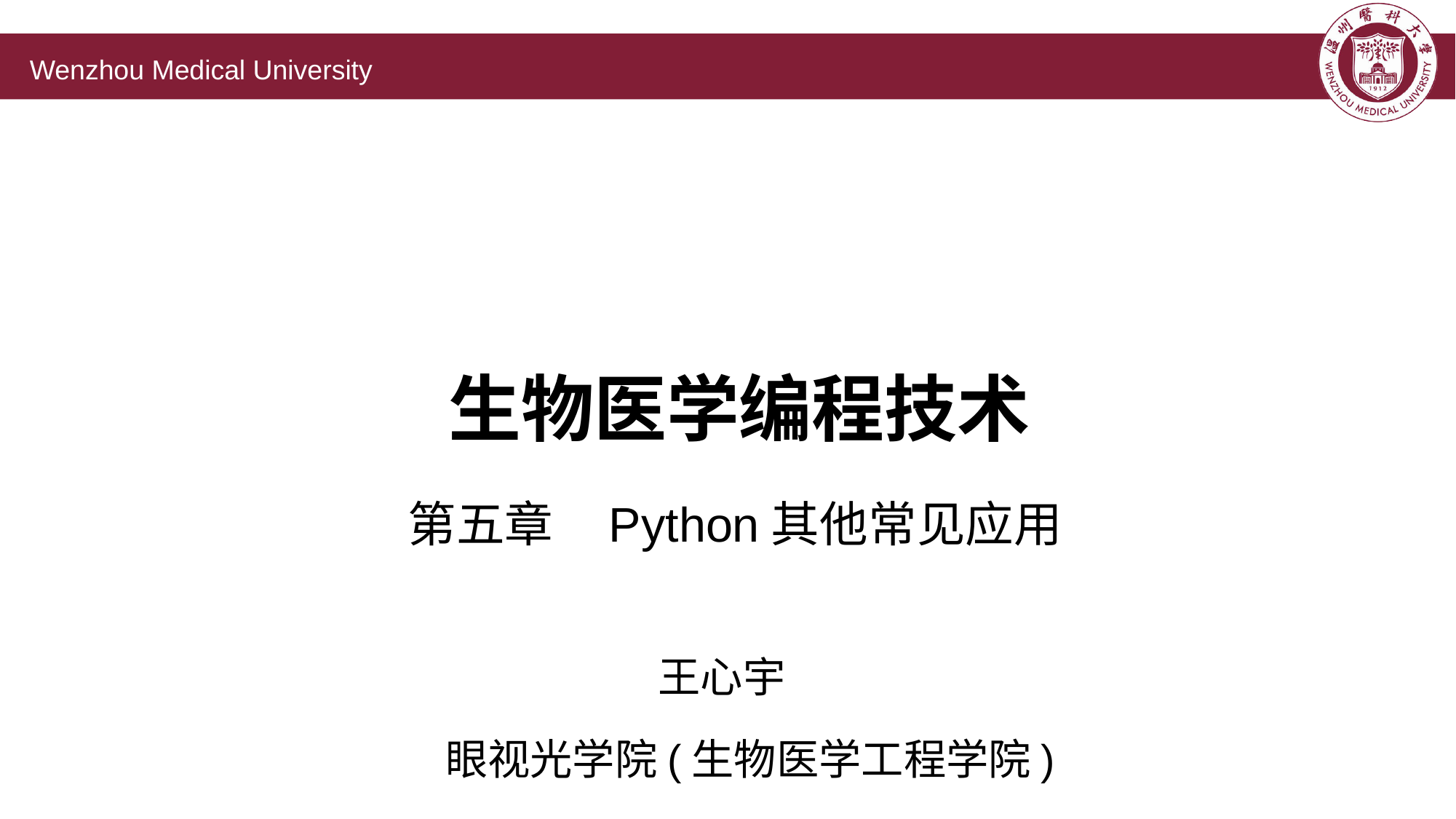

# 生物医学编程技术
第五章    Python其他常见应用
王心宇
眼视光学院(生物医学工程学院)